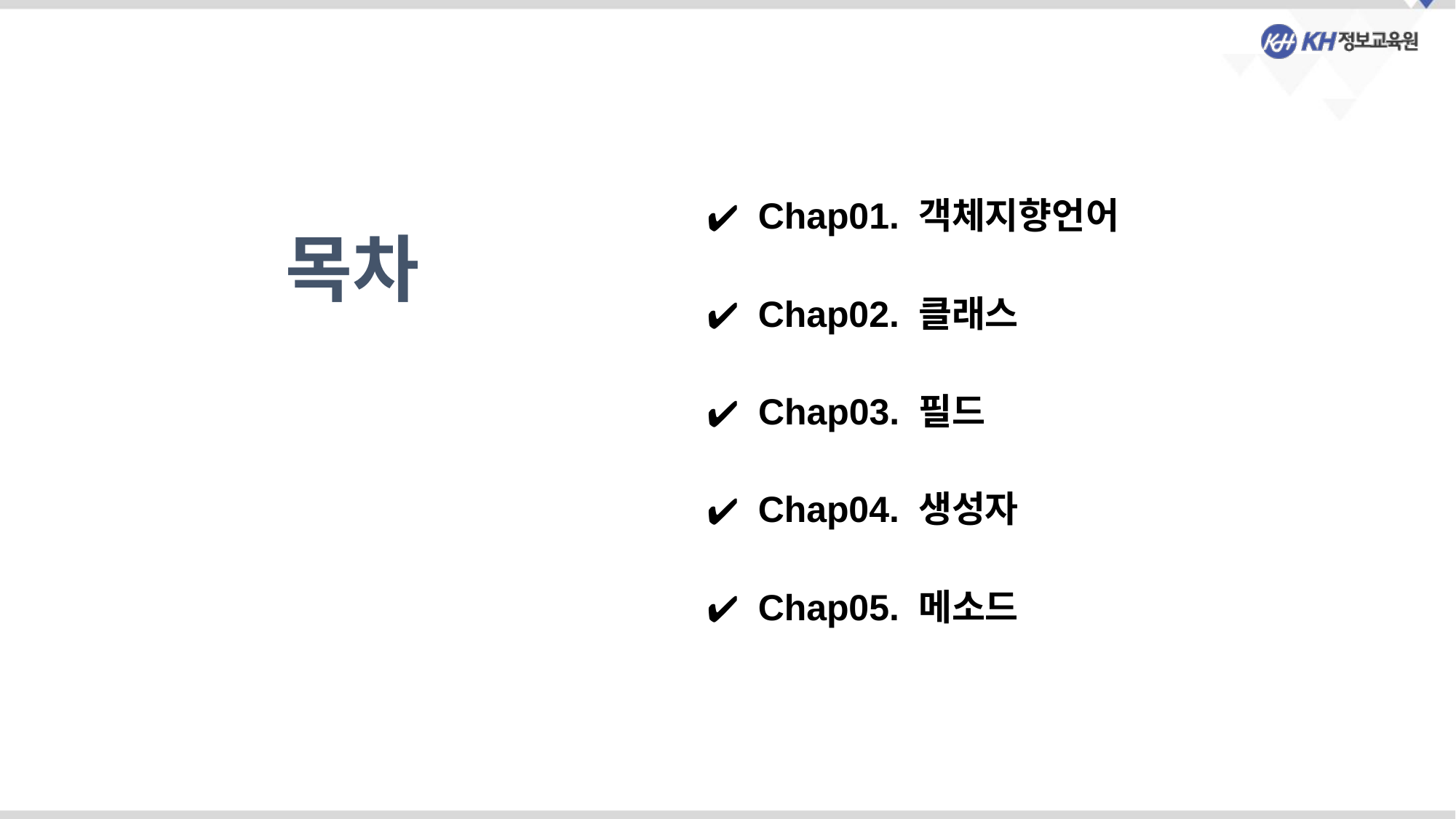

Chap01. 객체지향언어
목차
 Chap02. 클래스
 Chap03. 필드
 Chap04. 생성자
 Chap05. 메소드